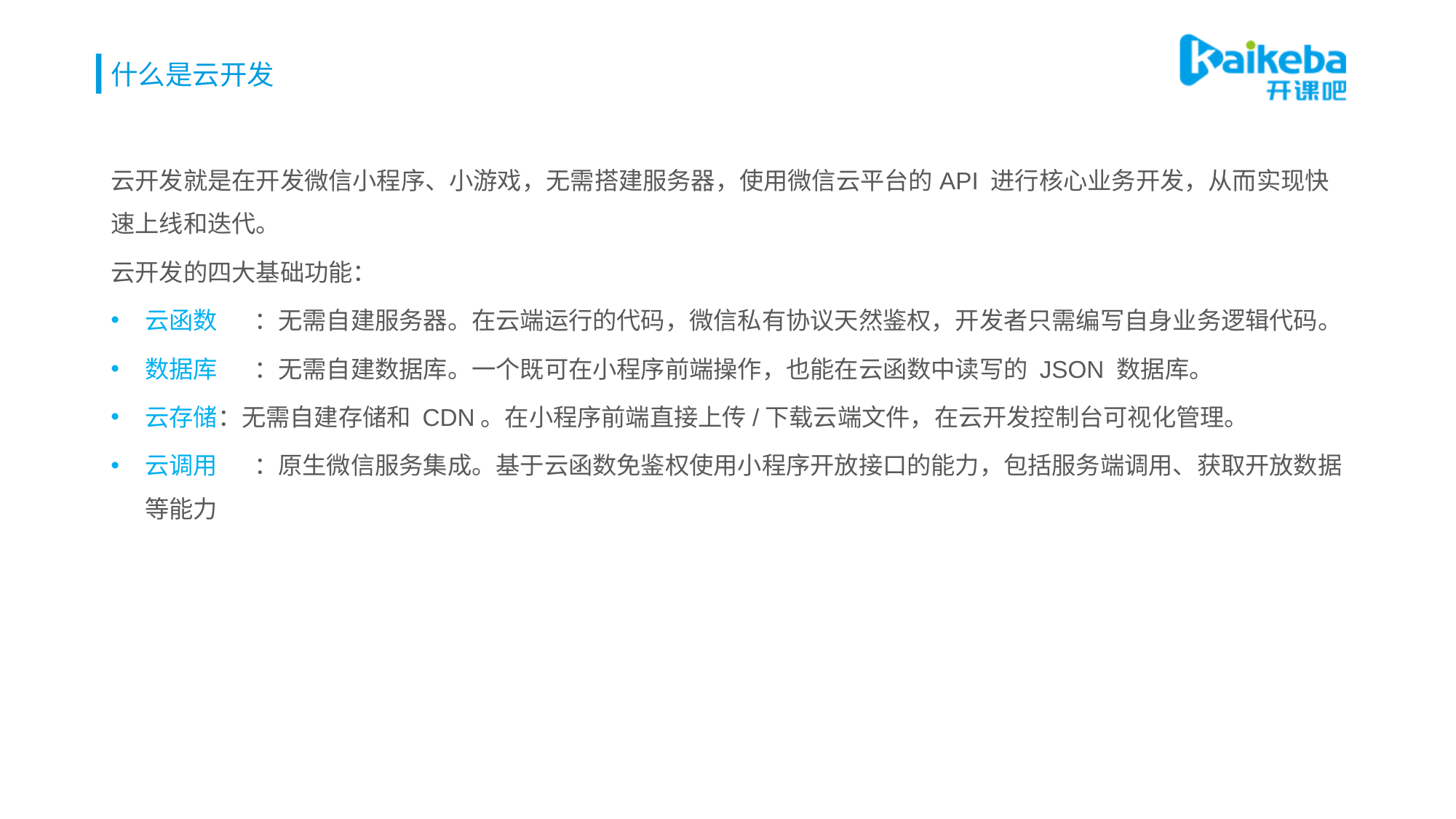

# 什么是云开发
云开发就是在开发微信小程序、小游戏，无需搭建服务器，使用微信云平台的API 进行核心业务开发，从而实现快速上线和迭代。
云开发的四大基础功能：
云函数	：无需自建服务器。在云端运行的代码，微信私有协议天然鉴权，开发者只需编写自身业务逻辑代码。
数据库	：无需自建数据库。一个既可在小程序前端操作，也能在云函数中读写的 JSON 数据库。
云存储：无需自建存储和 CDN。在小程序前端直接上传/下载云端文件，在云开发控制台可视化管理。
云调用	：原生微信服务集成。基于云函数免鉴权使用小程序开放接口的能力，包括服务端调用、获取开放数据等能力